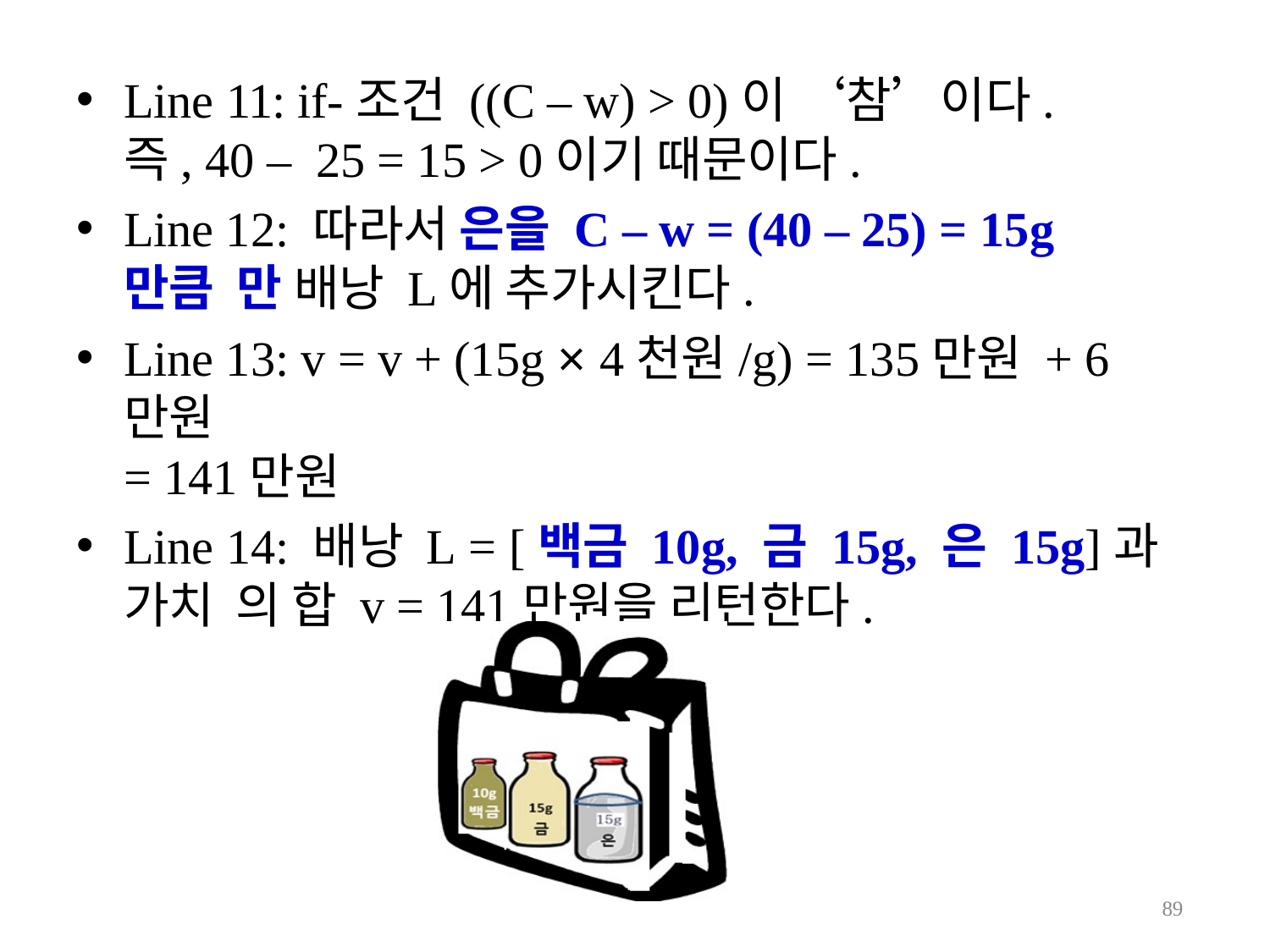

Line 11: if-조건 ((C – w) > 0)이 ‘참’이다. 즉, 40 –  25 = 15 > 0이기 때문이다.
Line 12: 따라서 은을 C – w = (40 – 25) = 15g만큼  만 배낭 L에 추가시킨다.
Line 13: v = v + (15g × 4천원/g) = 135만원 + 6만원
= 141만원
Line 14: 배낭 L = [백금 10g, 금 15g, 은 15g]과 가치  의 합 v = 141만원을 리턴한다.

89